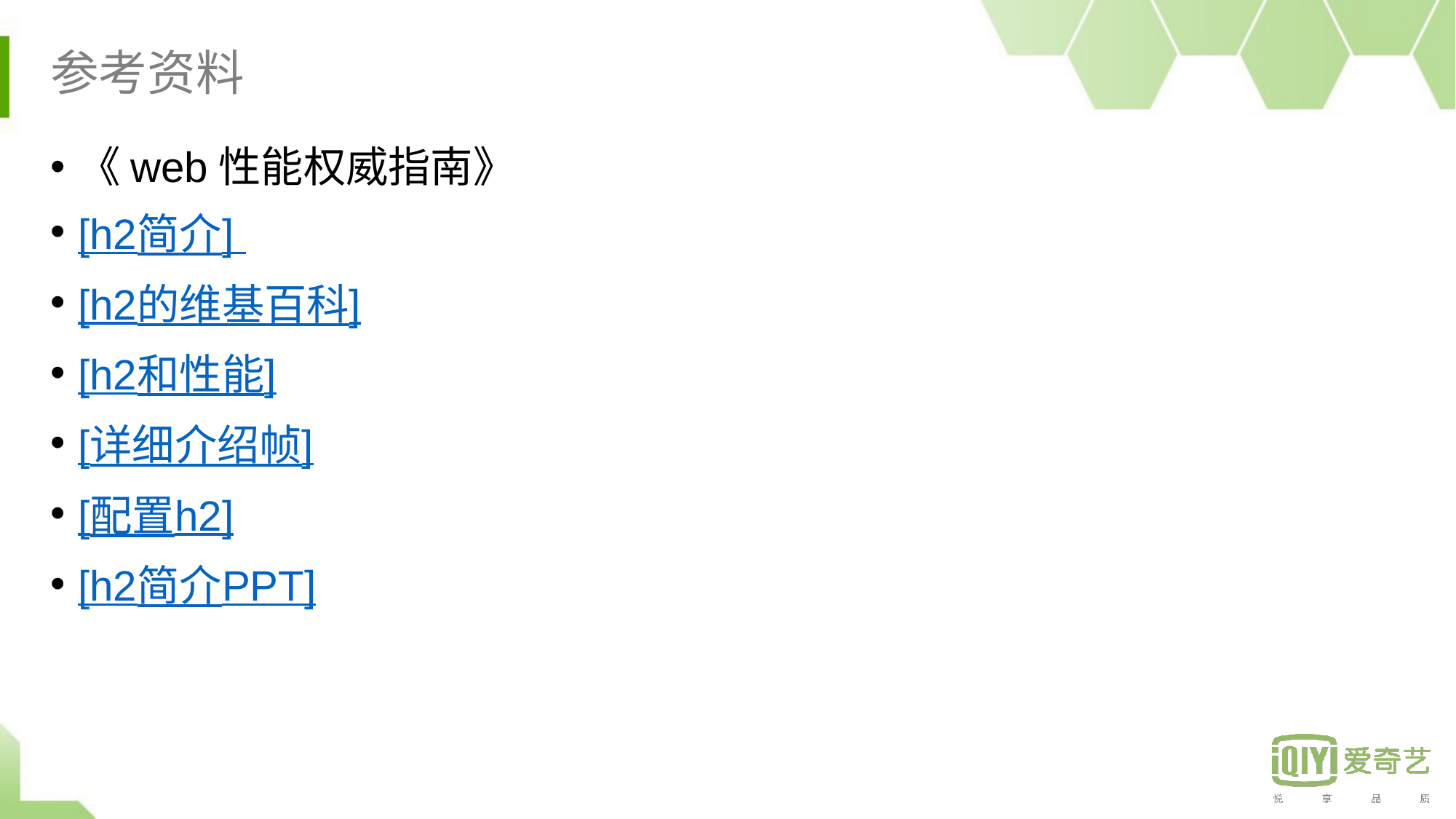

# 参考资料
《web性能权威指南》
[h2简介]
[h2的维基百科]
[h2和性能]
[详细介绍帧]
[配置h2]
[h2简介PPT]